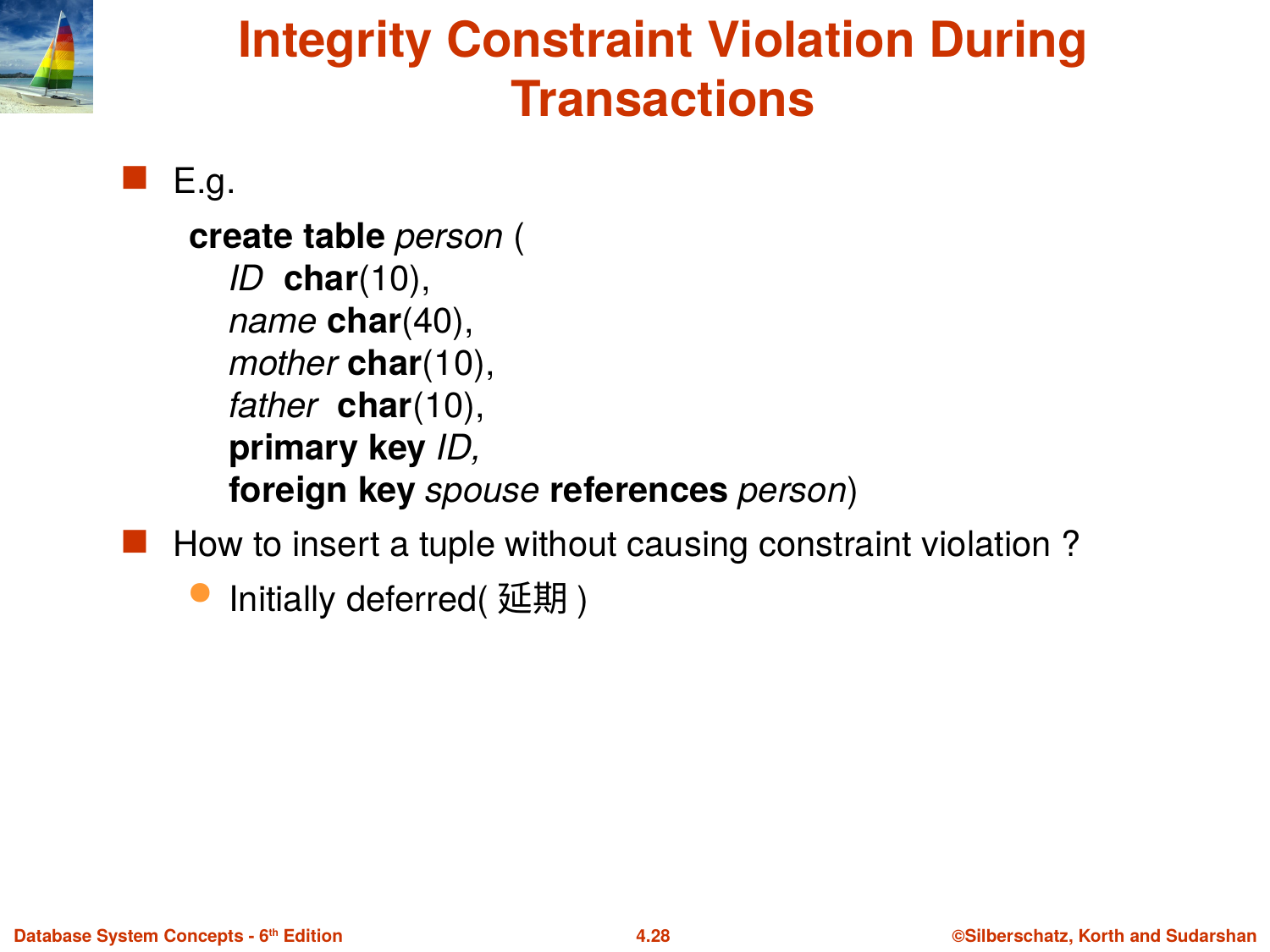

# Integrity Constraint Violation During Transactions
E.g.
create table person (
ID  char(10),
name char(40),
mother char(10),
father  char(10),
primary key ID,
foreign key spouse references person)
How to insert a tuple without causing constraint violation ?
Initially deferred(延期)